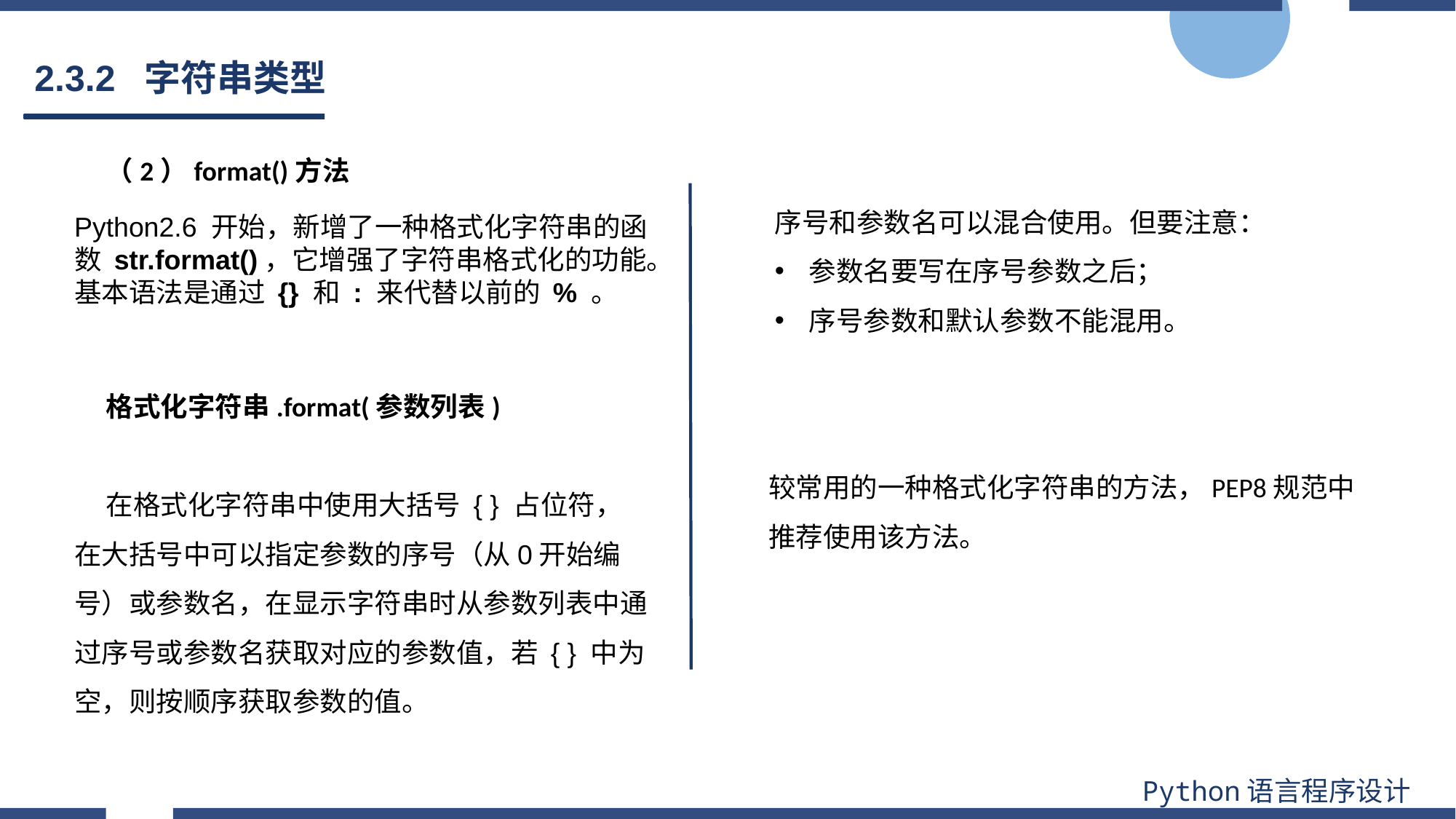

# 2.3.2  字符串类型
（2）format()方法

格式化字符串.format(参数列表)

在格式化字符串中使用大括号 { } 占位符，在大括号中可以指定参数的序号（从0开始编号）或参数名，在显示字符串时从参数列表中通过序号或参数名获取对应的参数值，若 { } 中为空，则按顺序获取参数的值。
序号和参数名可以混合使用。但要注意：
参数名要写在序号参数之后；
序号参数和默认参数不能混用。
Python2.6 开始，新增了一种格式化字符串的函数 str.format()，它增强了字符串格式化的功能。
基本语法是通过 {} 和 : 来代替以前的 % 。
较常用的一种格式化字符串的方法，PEP8规范中推荐使用该方法。